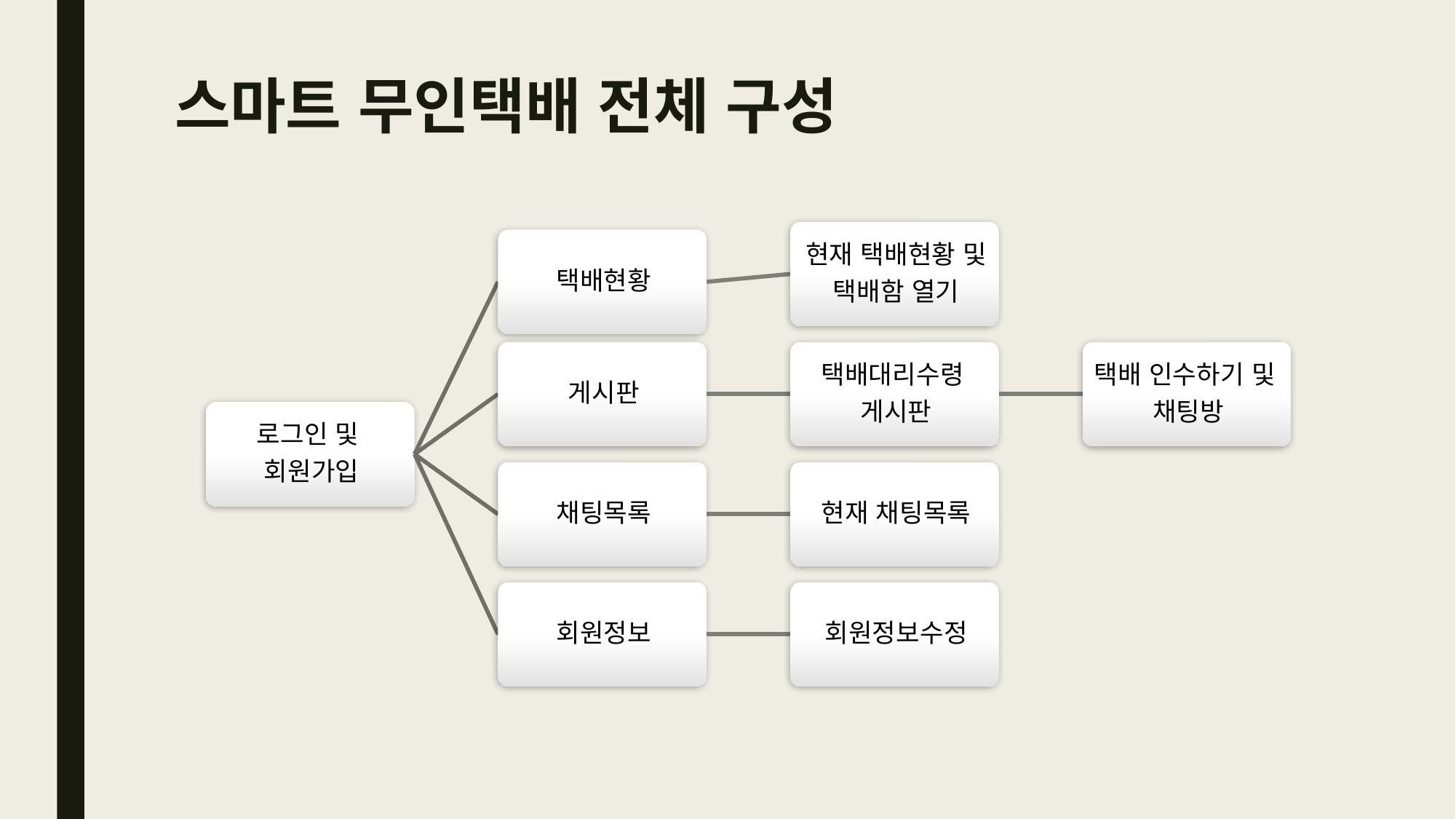

# 스마트 무인택배 전체 구성
로그인 및
회원가입

택배현황

현재 택배현황 및
택배함 열기

게시판

택배대리수령
게시판

택배 인수하기 및
채팅방

채팅목록

현재 채팅목록

회원정보

회원정보수정